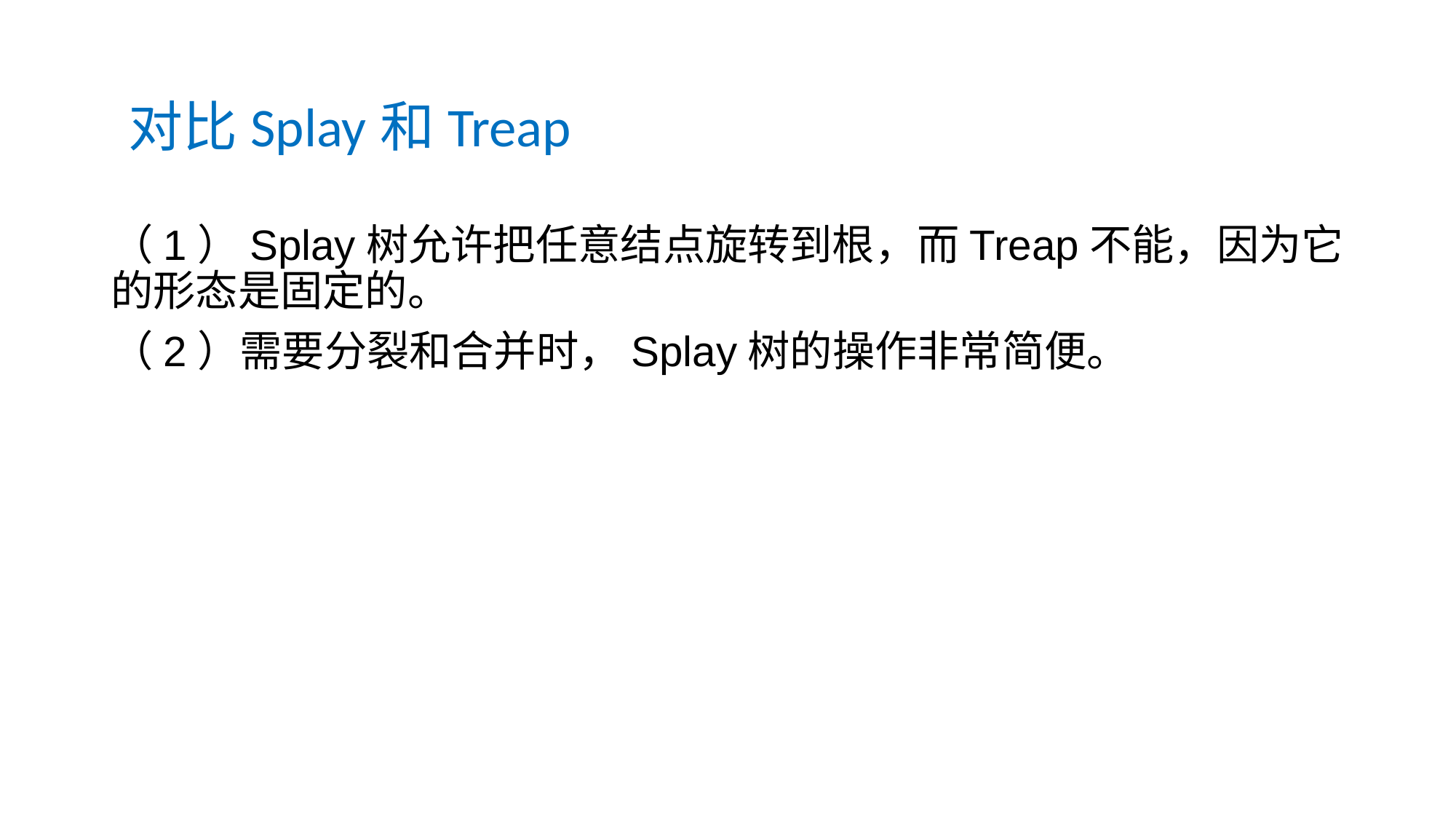

# 对比Splay和Treap
（1）Splay树允许把任意结点旋转到根，而Treap不能，因为它的形态是固定的。
（2）需要分裂和合并时，Splay树的操作非常简便。